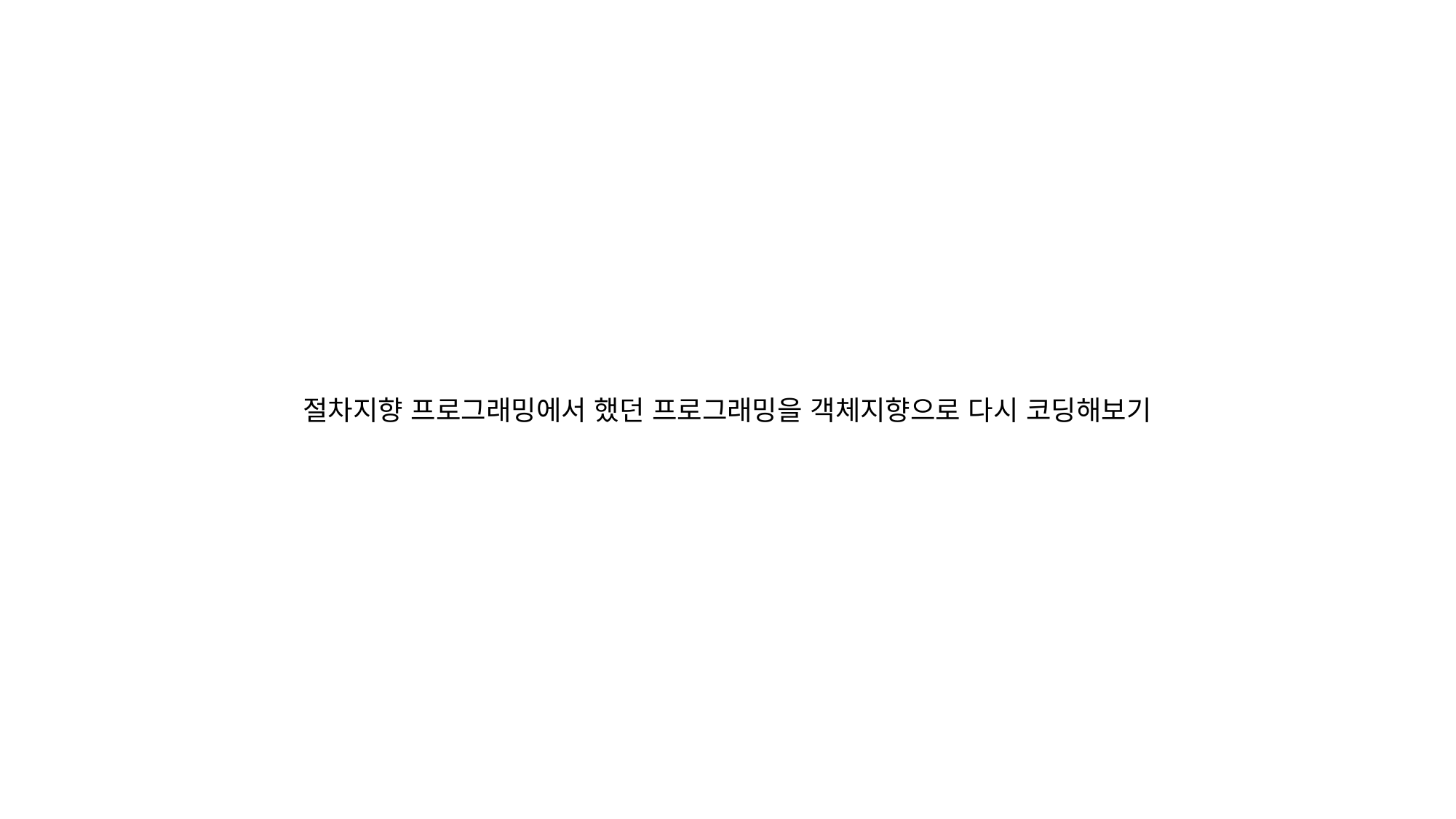

절차지향 프로그래밍에서 했던 프로그래밍을 객체지향으로 다시 코딩해보기